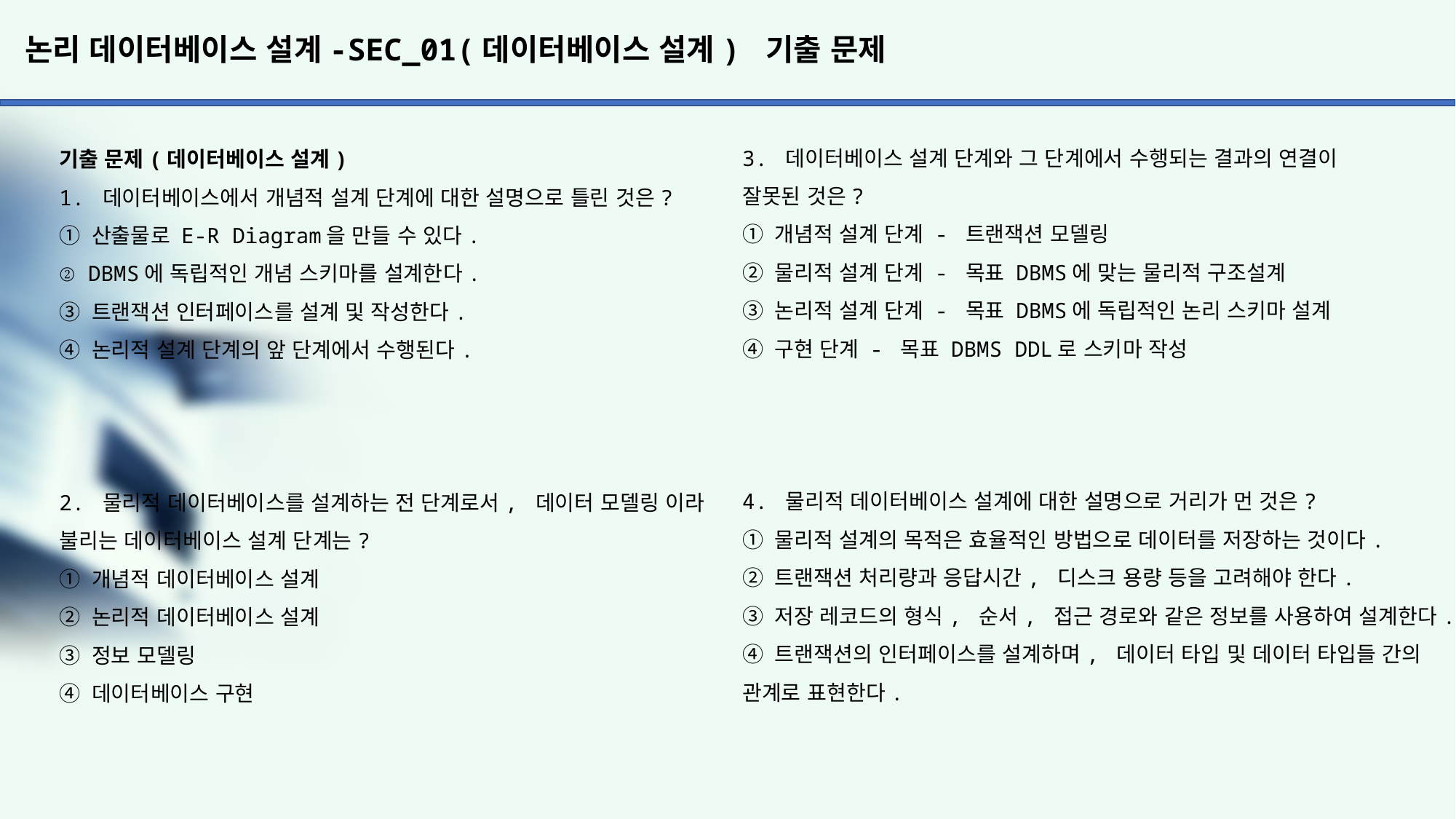

# 논리 데이터베이스 설계-SEC_01(데이터베이스 설계) 기출 문제
3. 데이터베이스 설계 단계와 그 단계에서 수행되는 결과의 연결이
잘못된 것은?
① 개념적 설계 단계 - 트랜잭션 모델링
② 물리적 설계 단계 - 목표 DBMS에 맞는 물리적 구조설계
③ 논리적 설계 단계 - 목표 DBMS에 독립적인 논리 스키마 설계
④ 구현 단계 - 목표 DBMS DDL로 스키마 작성

4. 물리적 데이터베이스 설계에 대한 설명으로 거리가 먼 것은?
① 물리적 설계의 목적은 효율적인 방법으로 데이터를 저장하는 것이다.
② 트랜잭션 처리량과 응답시간, 디스크 용량 등을 고려해야 한다.
③ 저장 레코드의 형식, 순서, 접근 경로와 같은 정보를 사용하여 설계한다.
④ 트랜잭션의 인터페이스를 설계하며, 데이터 타입 및 데이터 타입들 간의 관계로 표현한다.
기출 문제(데이터베이스 설계)
1. 데이터베이스에서 개념적 설계 단계에 대한 설명으로 틀린 것은?
① 산출물로 E-R Diagram을 만들 수 있다.
② DBMS에 독립적인 개념 스키마를 설계한다.
③ 트랜잭션 인터페이스를 설계 및 작성한다.
④ 논리적 설계 단계의 앞 단계에서 수행된다.

2. 물리적 데이터베이스를 설계하는 전 단계로서, 데이터 모델링 이라 불리는 데이터베이스 설계 단계는?
① 개념적 데이터베이스 설계
② 논리적 데이터베이스 설계
③ 정보 모델링
④ 데이터베이스 구현